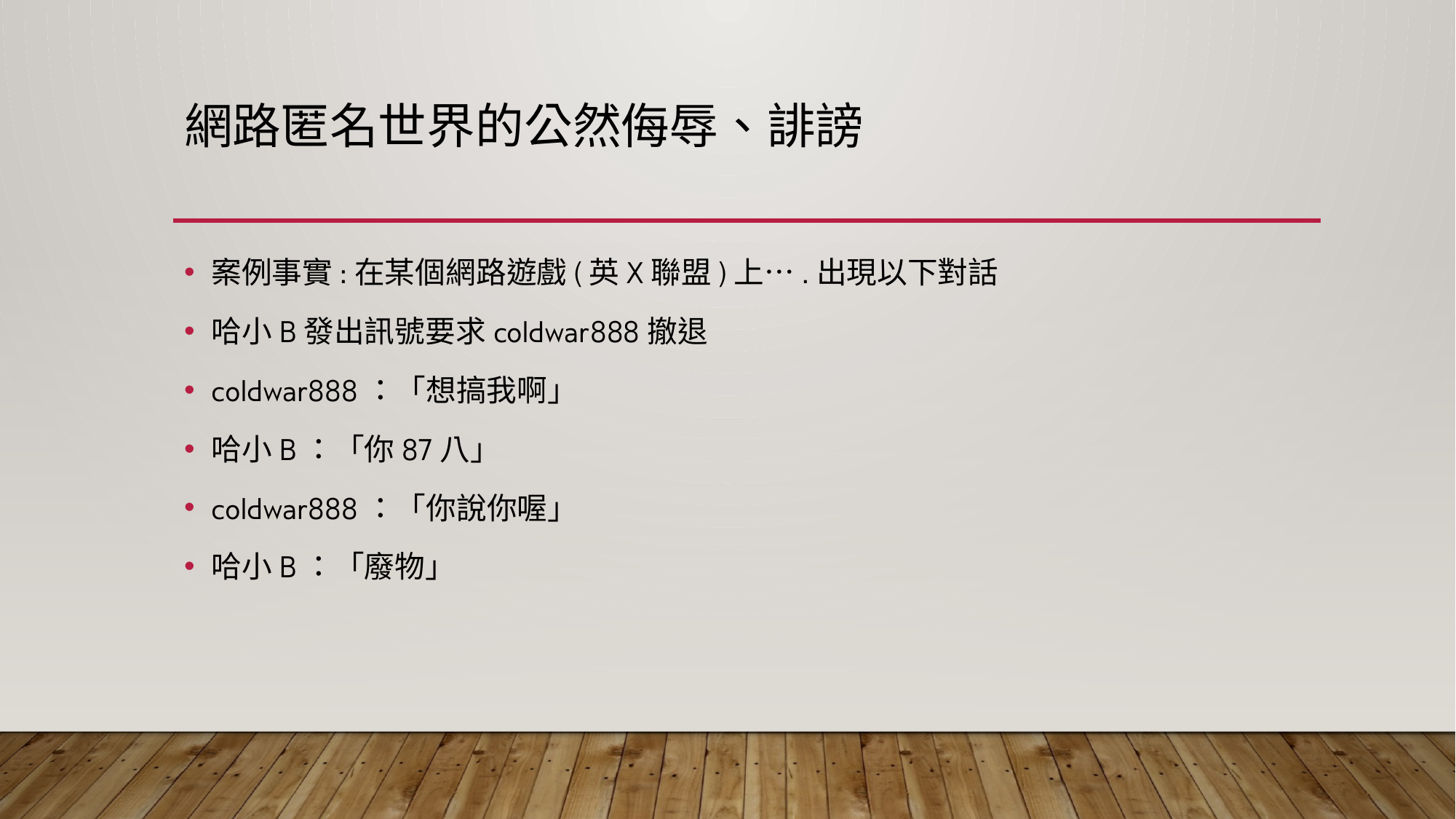

# 網路匿名世界的公然侮辱、誹謗
案例事實:在某個網路遊戲(英X聯盟)上….出現以下對話
哈小B發出訊號要求coldwar888撤退
coldwar888：「想搞我啊」
哈小B：「你87八」
coldwar888：「你說你喔」
哈小B：「廢物」